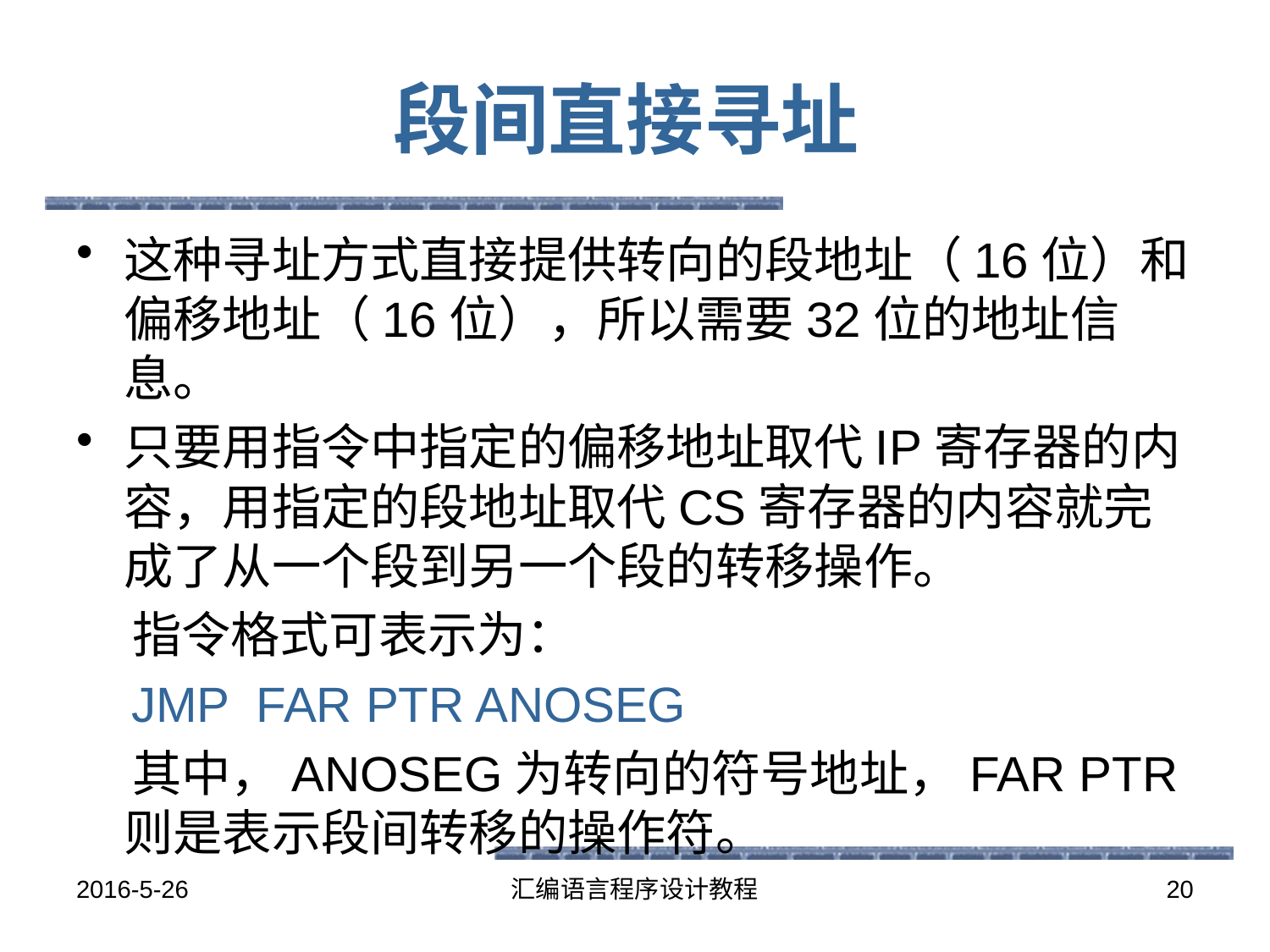

# 段间直接寻址
这种寻址方式直接提供转向的段地址（16位）和偏移地址（16位），所以需要32位的地址信息。
只要用指令中指定的偏移地址取代IP寄存器的内容，用指定的段地址取代CS寄存器的内容就完成了从一个段到另一个段的转移操作。
    指令格式可表示为：
    JMP  FAR PTR ANOSEG
    其中，ANOSEG为转向的符号地址，FAR PTR则是表示段间转移的操作符。
2016-5-26
汇编语言程序设计教程
20